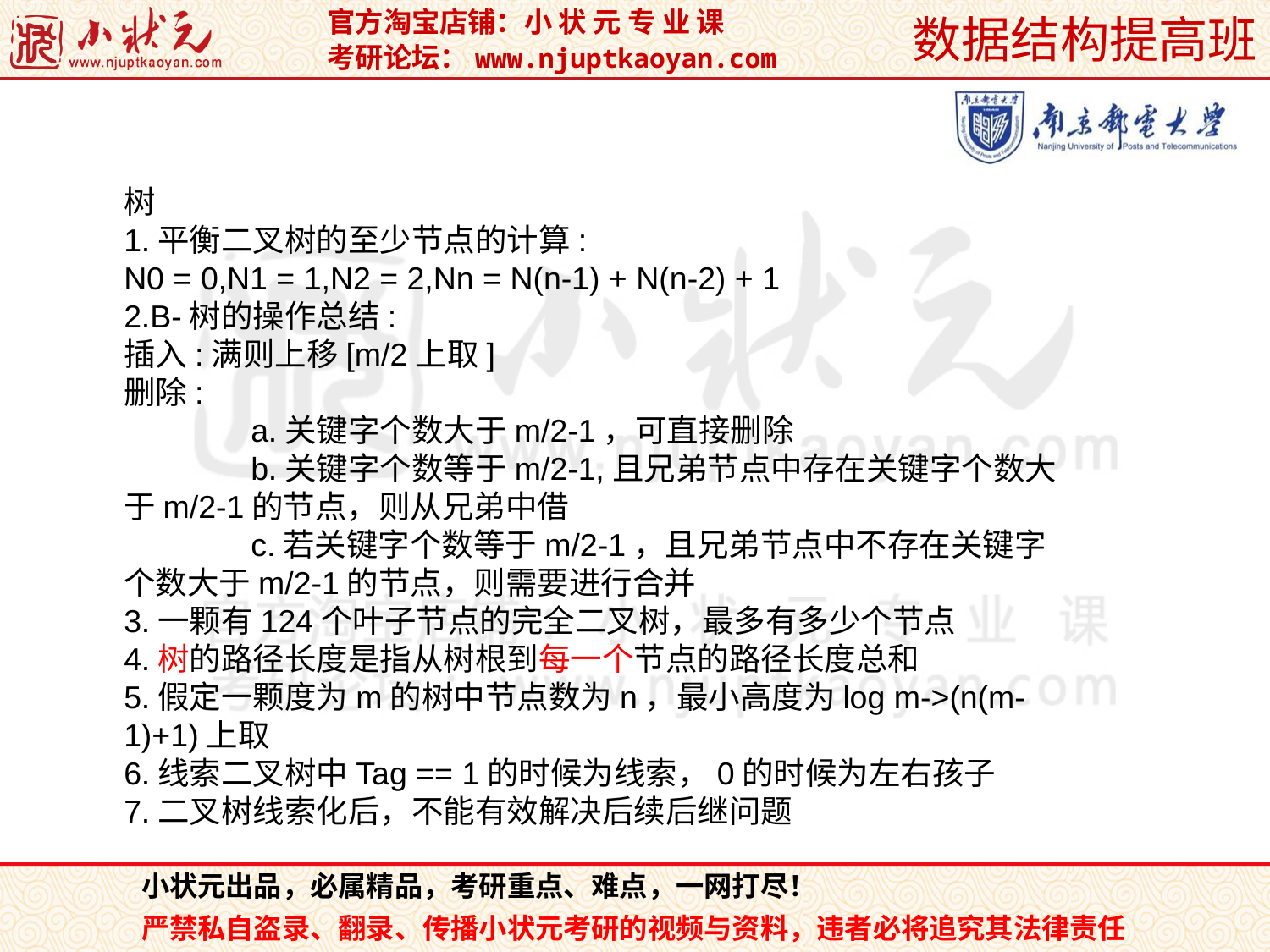

树
1.平衡二叉树的至少节点的计算:
N0 = 0,N1 = 1,N2 = 2,Nn = N(n-1) + N(n-2) + 1
2.B-树的操作总结:
插入:满则上移[m/2上取]
删除:
	a.关键字个数大于m/2-1，可直接删除
	b.关键字个数等于m/2-1,且兄弟节点中存在关键字个数大于m/2-1的节点，则从兄弟中借
	c.若关键字个数等于m/2-1，且兄弟节点中不存在关键字个数大于m/2-1的节点，则需要进行合并
3.一颗有124个叶子节点的完全二叉树，最多有多少个节点
4.树的路径长度是指从树根到每一个节点的路径长度总和
5.假定一颗度为m的树中节点数为n，最小高度为log m->(n(m-1)+1)上取
6.线索二叉树中Tag == 1的时候为线索，0的时候为左右孩子
7.二叉树线索化后，不能有效解决后续后继问题